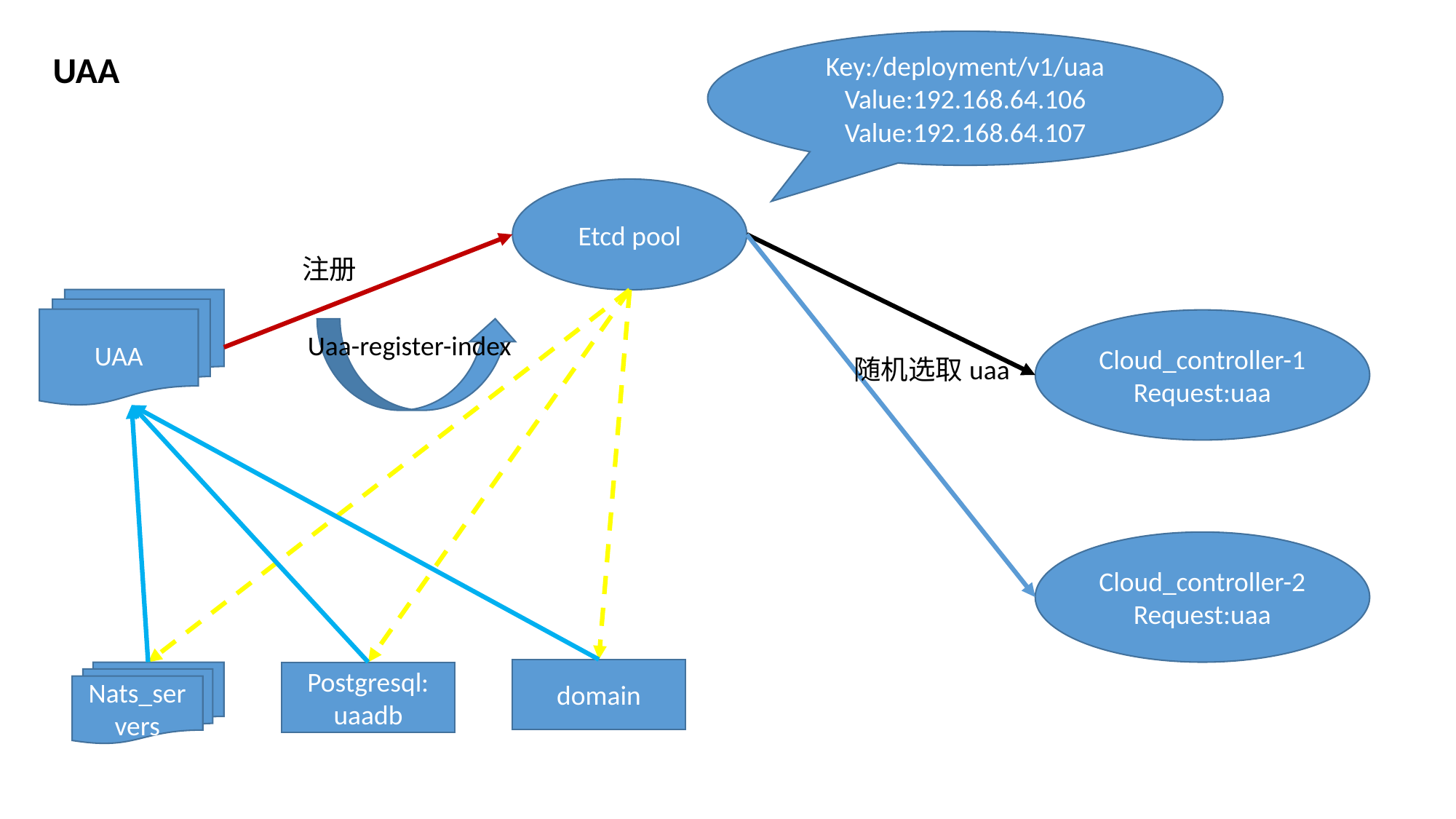

Key:/deployment/v1/uaa
Value:192.168.64.106
Value:192.168.64.107
UAA
Etcd pool
注册
UAA
Cloud_controller-1
Request:uaa

Uaa-register-index
随机选取uaa
Cloud_controller-2
Request:uaa
domain
Nats_servers
Postgresql:
uaadb